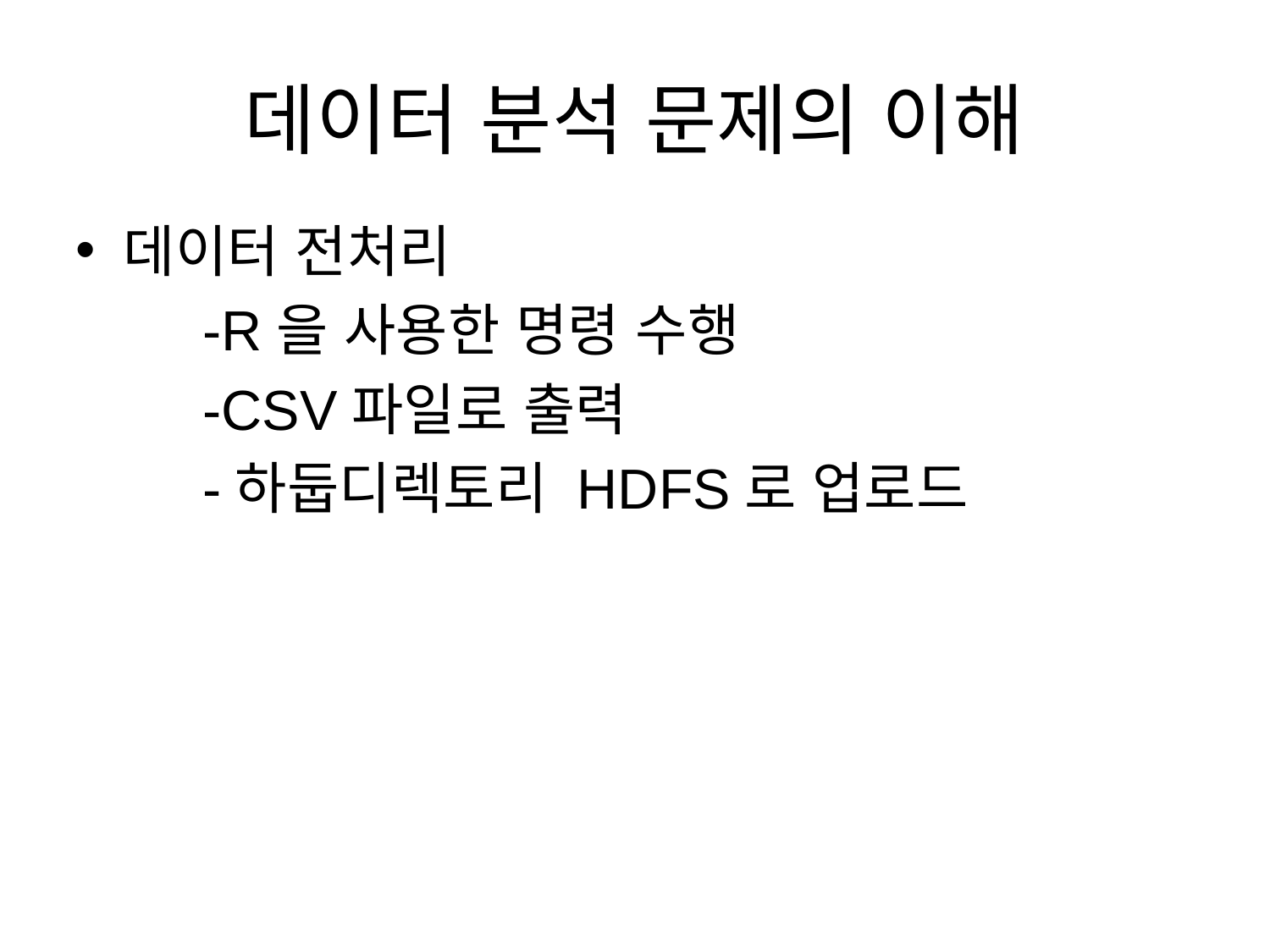

# 데이터 분석 문제의 이해
데이터 전처리
 	-R을 사용한 명령 수행
	-CSV파일로 출력
	-하둡디렉토리 HDFS로 업로드